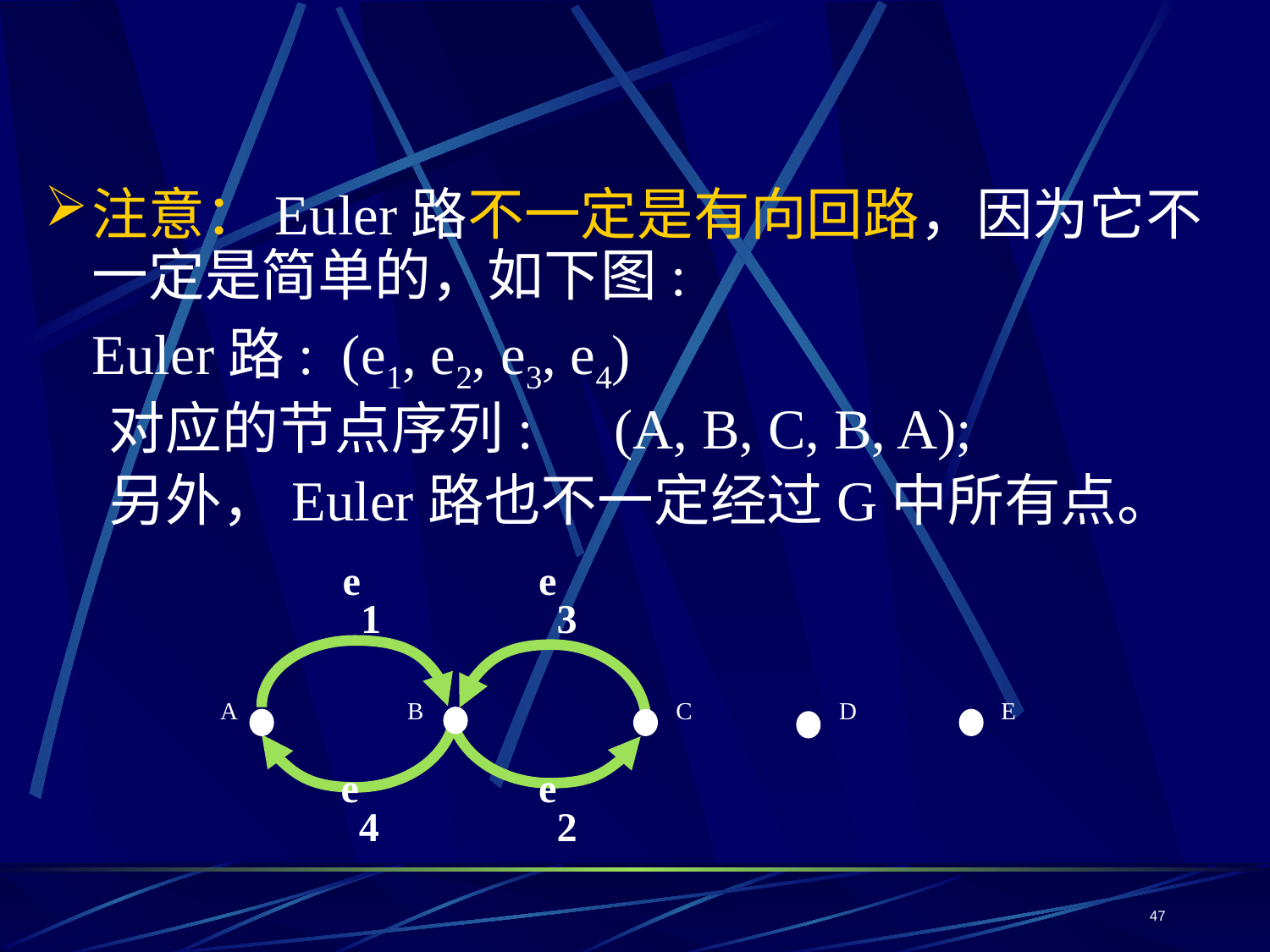

注意：Euler路不一定是有向回路，因为它不一定是简单的，如下图:
	Euler路:  (e1, e2, e3, e4)
    对应的节点序列: 	 (A, B, C, B, A);
    另外，Euler路也不一定经过G中所有点。
e1
e3

A
B
C
D
E

e4
e2
47